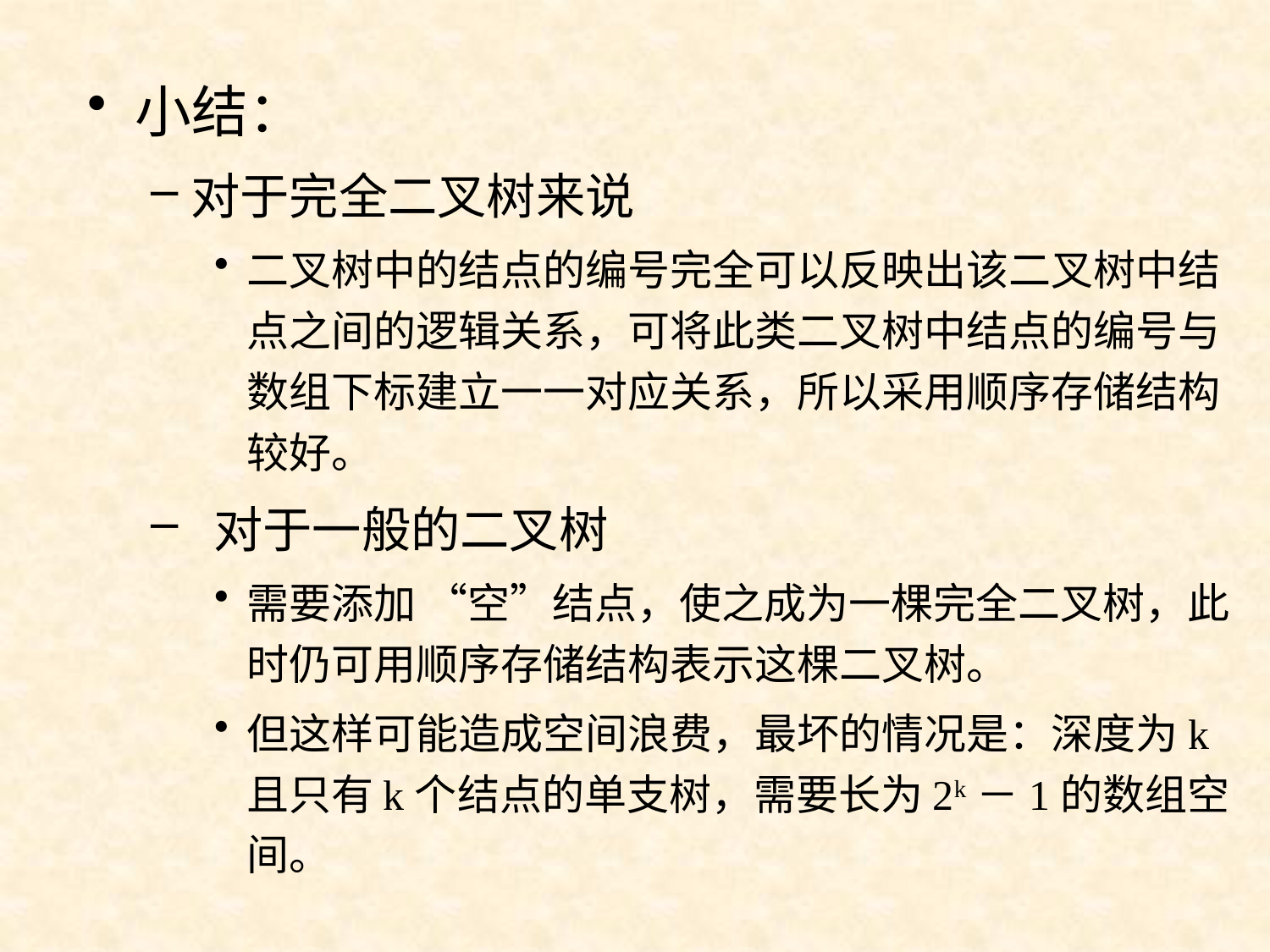

小结：
对于完全二叉树来说
二叉树中的结点的编号完全可以反映出该二叉树中结点之间的逻辑关系，可将此类二叉树中结点的编号与数组下标建立一一对应关系，所以采用顺序存储结构较好。
 对于一般的二叉树
需要添加 “空”结点，使之成为一棵完全二叉树，此时仍可用顺序存储结构表示这棵二叉树。
但这样可能造成空间浪费，最坏的情况是：深度为k且只有k个结点的单支树，需要长为2k－1的数组空间。